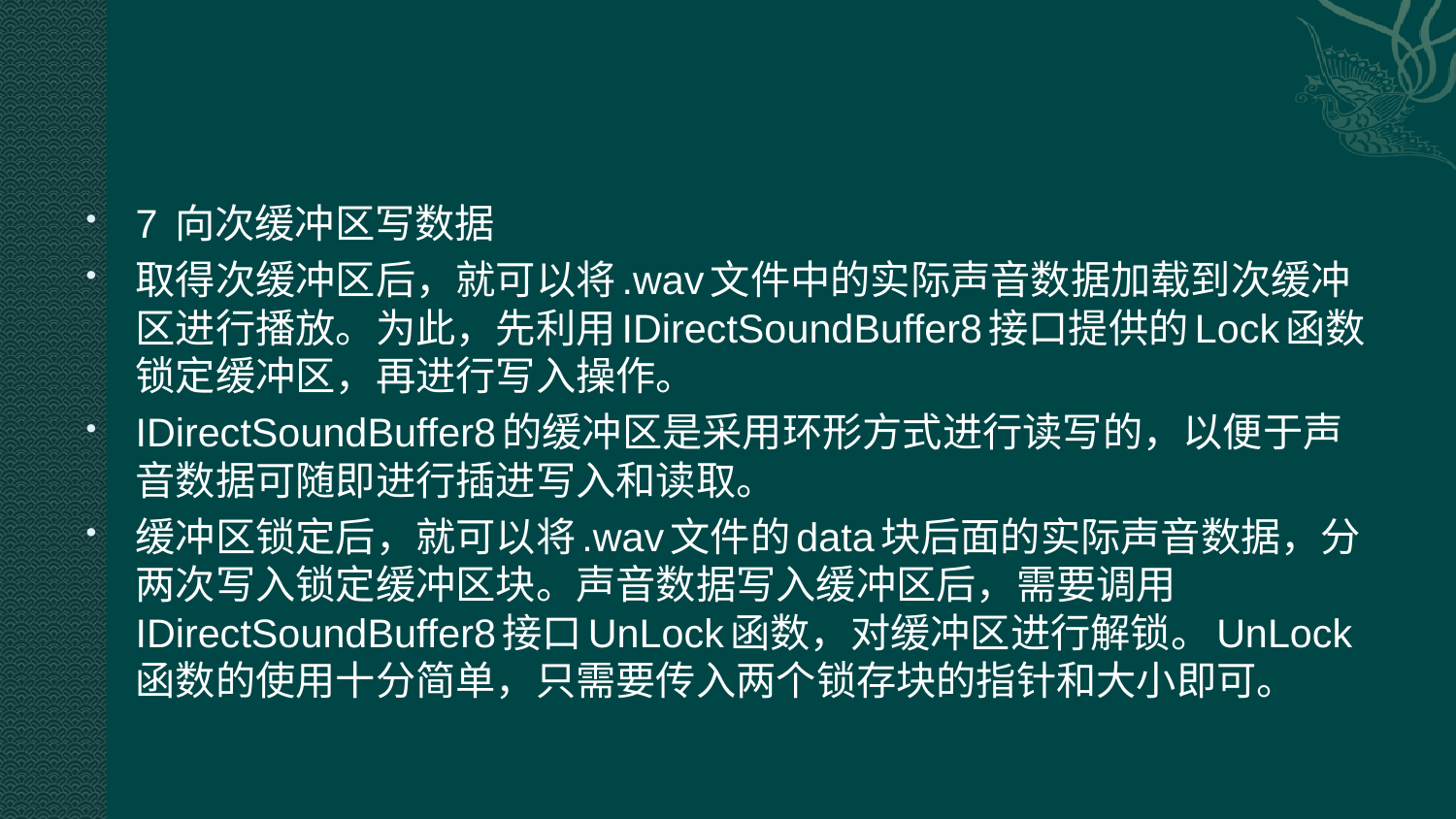

#
7 向次缓冲区写数据
取得次缓冲区后，就可以将.wav文件中的实际声音数据加载到次缓冲区进行播放。为此，先利用IDirectSoundBuffer8接口提供的Lock函数锁定缓冲区，再进行写入操作。
IDirectSoundBuffer8的缓冲区是采用环形方式进行读写的，以便于声音数据可随即进行插进写入和读取。
缓冲区锁定后，就可以将.wav文件的data块后面的实际声音数据，分两次写入锁定缓冲区块。声音数据写入缓冲区后，需要调用IDirectSoundBuffer8接口UnLock函数，对缓冲区进行解锁。UnLock函数的使用十分简单，只需要传入两个锁存块的指针和大小即可。